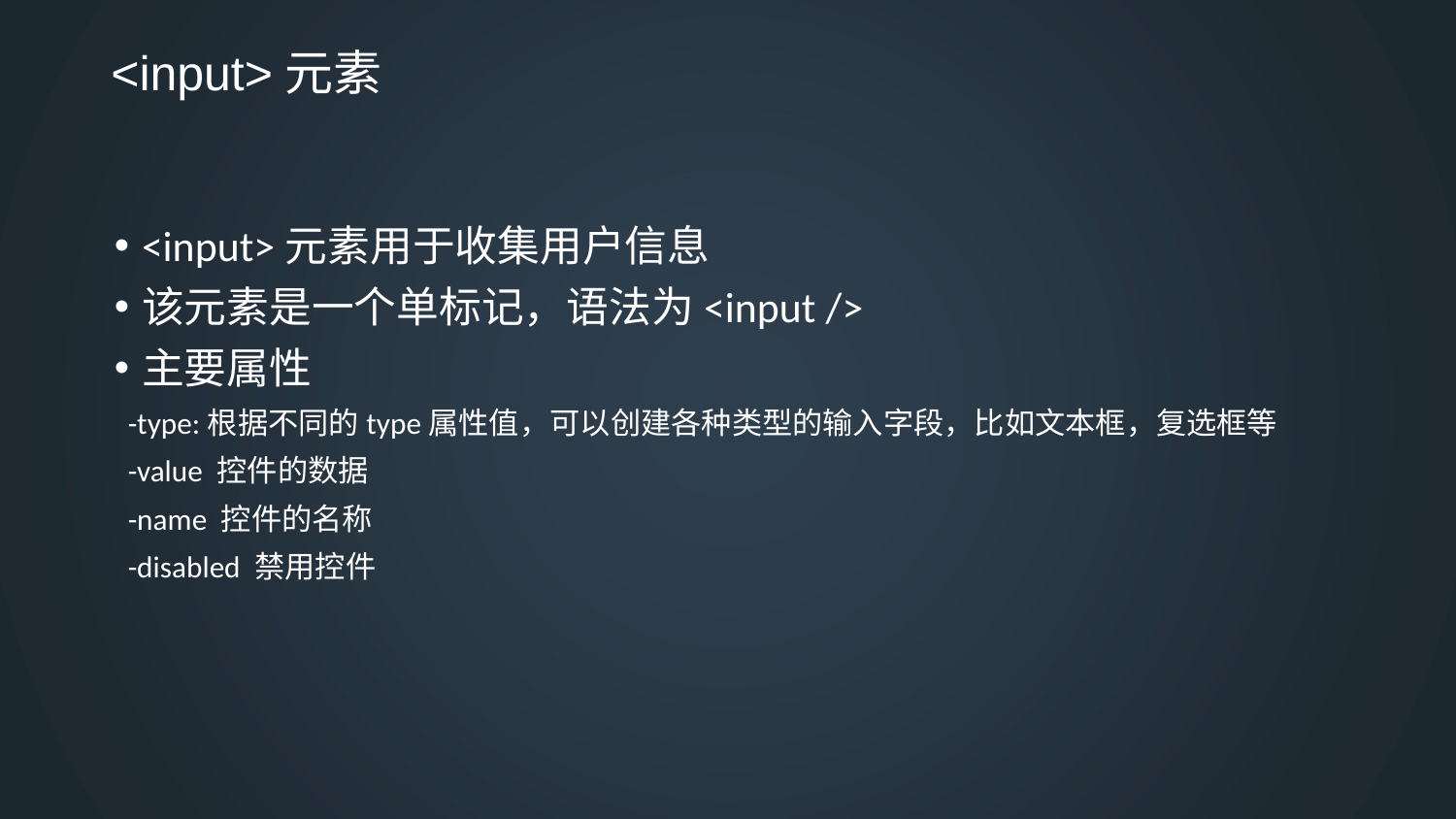

# <input>元素
<input>元素用于收集用户信息
该元素是一个单标记，语法为<input />
主要属性
  -type:根据不同的type属性值，可以创建各种类型的输入字段，比如文本框，复选框等
  -value 控件的数据
  -name 控件的名称
  -disabled 禁用控件